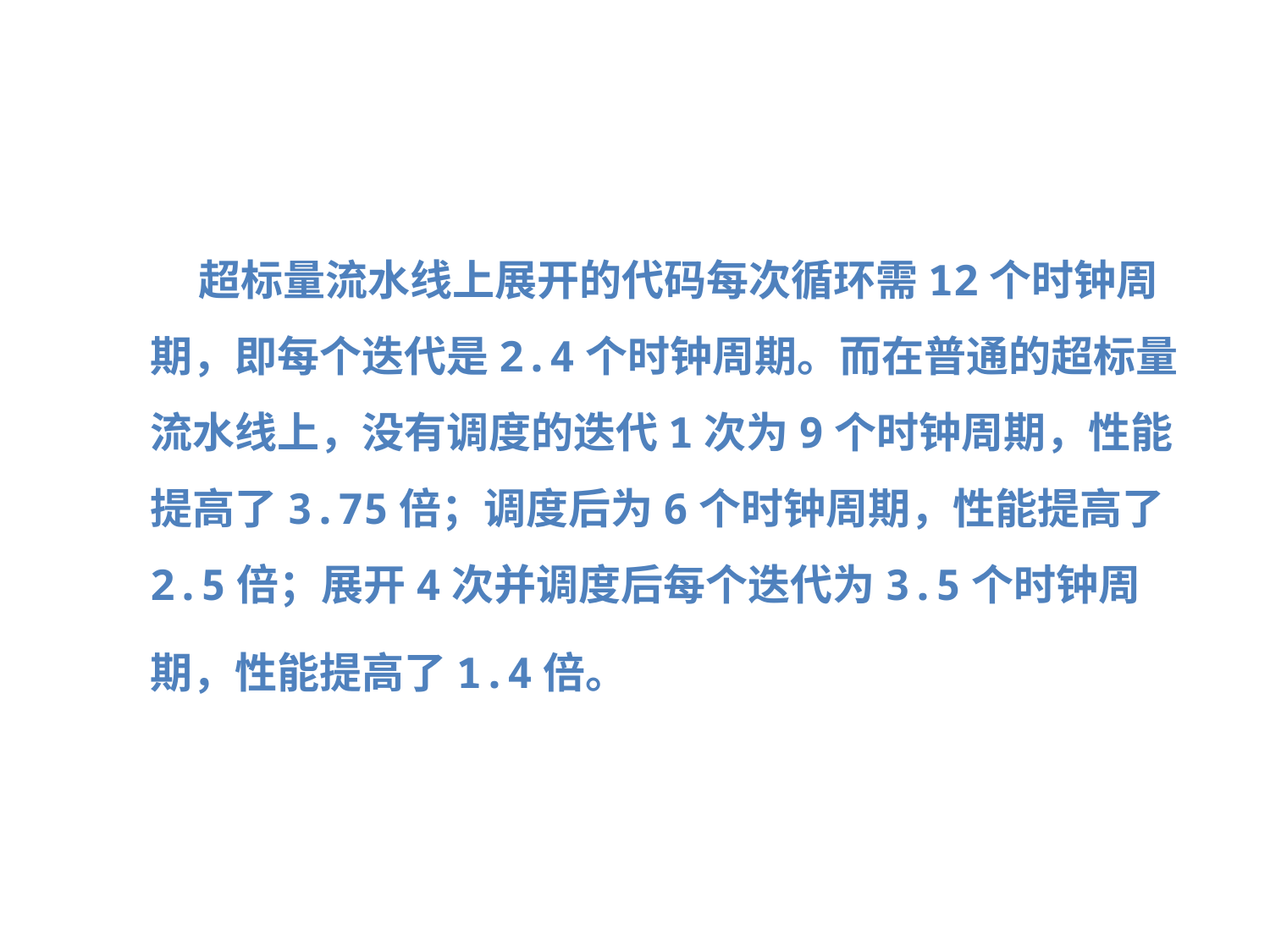

超标量流水线上展开的代码每次循环需12个时钟周期，即每个迭代是2.4个时钟周期。而在普通的超标量流水线上，没有调度的迭代1次为9个时钟周期，性能提高了3.75倍；调度后为6个时钟周期，性能提高了2.5倍；展开4次并调度后每个迭代为3.5个时钟周期，性能提高了1.4倍。